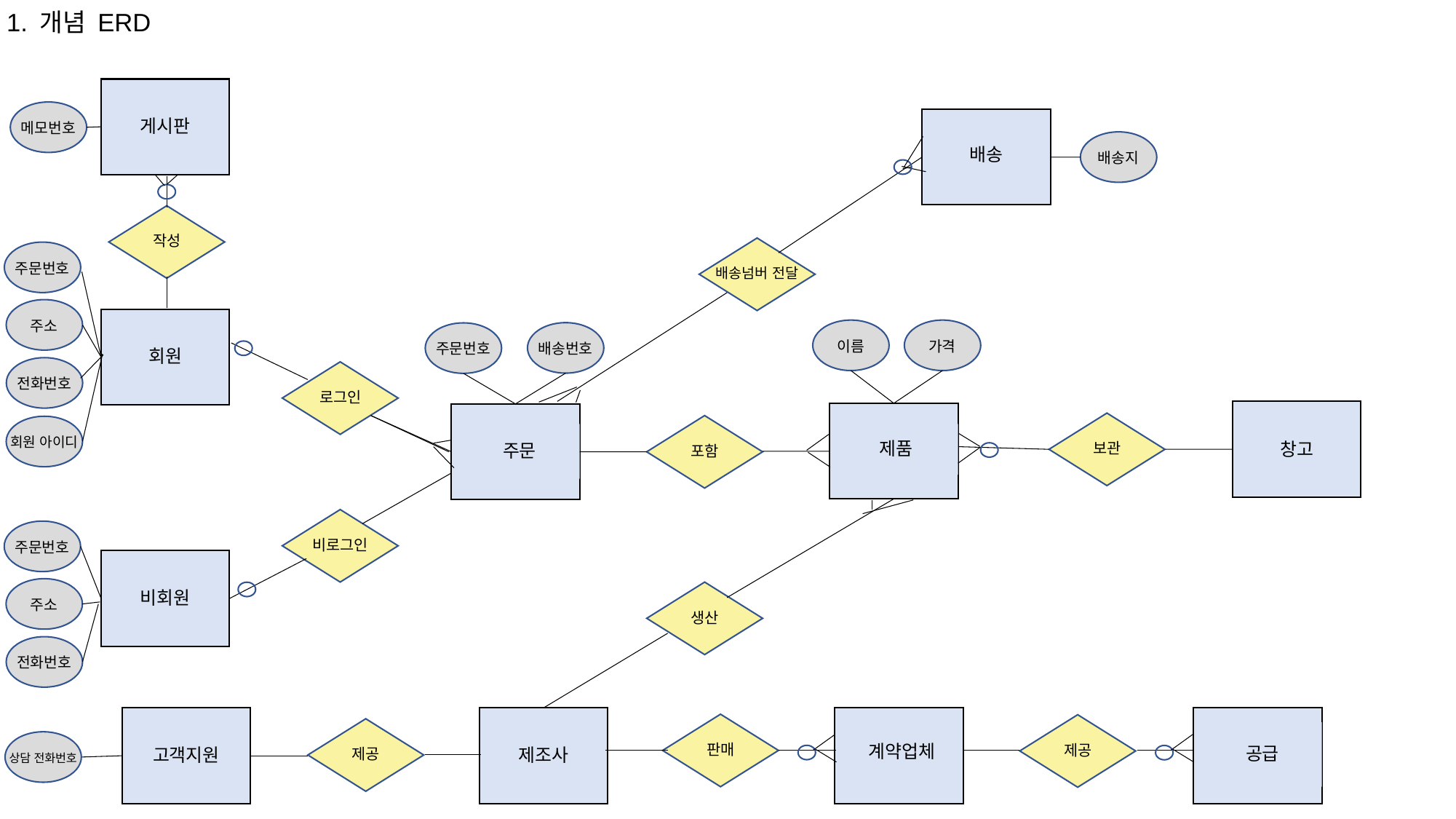

# 1. 개념 ERD

게시판

메모번호
배송

배송지

작성

주문번호
배송넘버 전달

주소

이름
가격
회원
배송번호
주문번호

전화번호
로그인

창고
주문
제품
회원 아이디
보관
포함

비로그인
주문번호

비회원

주소
생산

전화번호

계약업체

공급
고객지원
제조사

판매
제공
제공
상담 전화번호